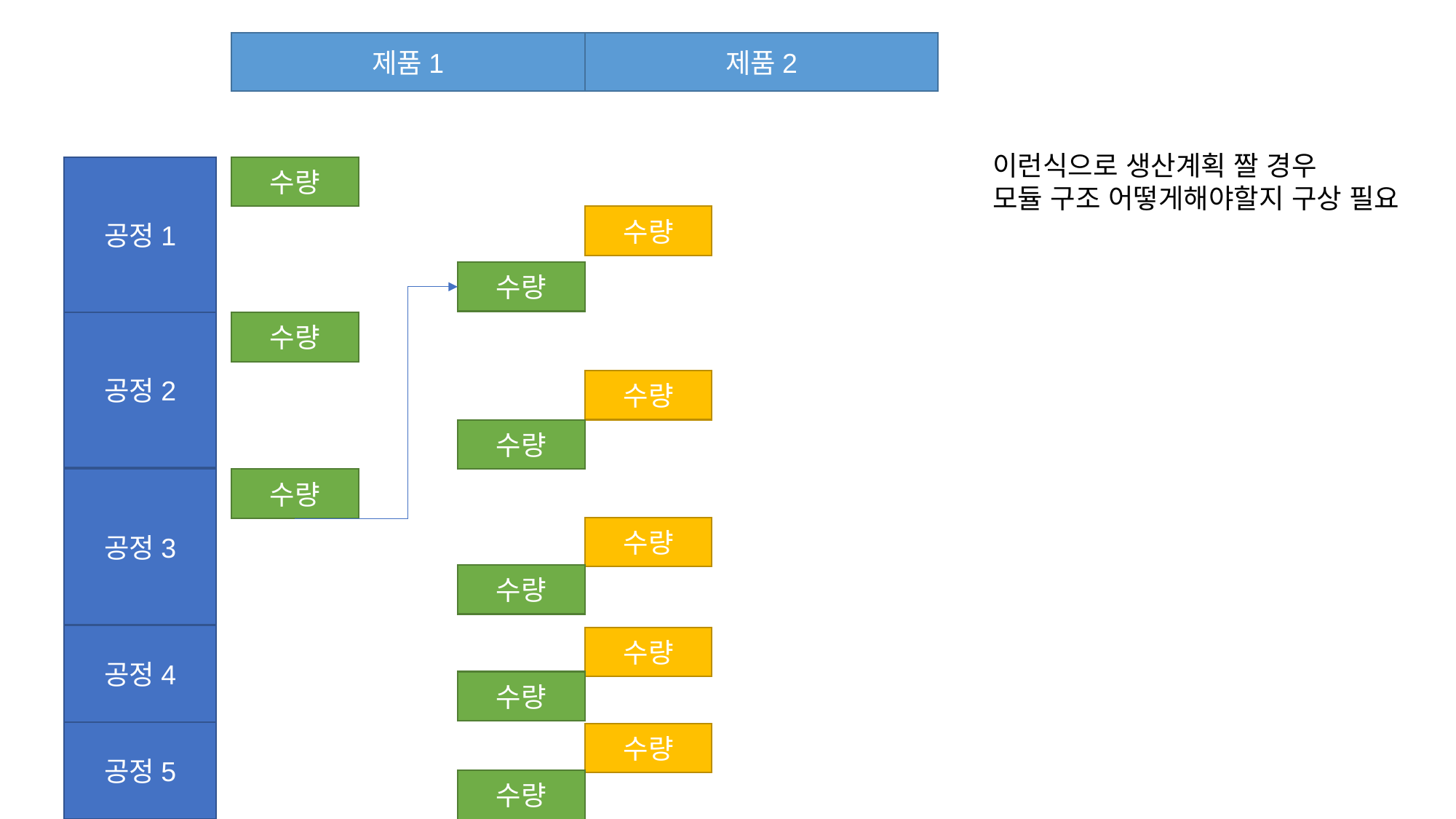

제품1
제품2
이런식으로 생산계획 짤 경우
모듈 구조 어떻게해야할지 구상 필요
공정1
수량
수량
수량
공정2
수량
수량
수량
공정3
수량
수량
수량
공정4
수량
수량
공정5
수량
수량